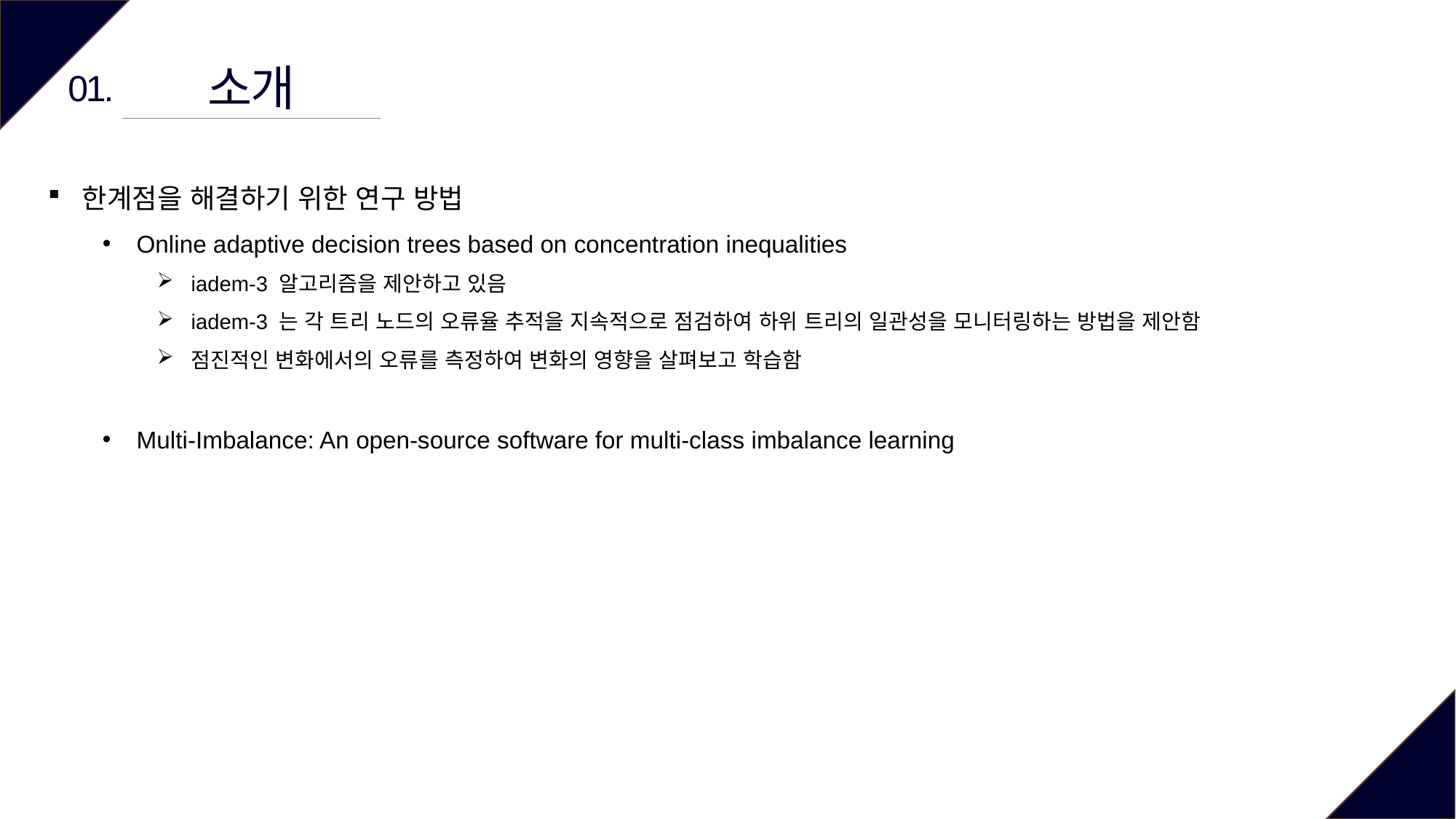

소개
01.
한계점을 해결하기 위한 연구 방법
Online adaptive decision trees based on concentration inequalities
iadem-3 알고리즘을 제안하고 있음
iadem-3 는 각 트리 노드의 오류율 추적을 지속적으로 점검하여 하위 트리의 일관성을 모니터링하는 방법을 제안함
점진적인 변화에서의 오류를 측정하여 변화의 영향을 살펴보고 학습함

Multi-Imbalance: An open-source software for multi-class imbalance learning